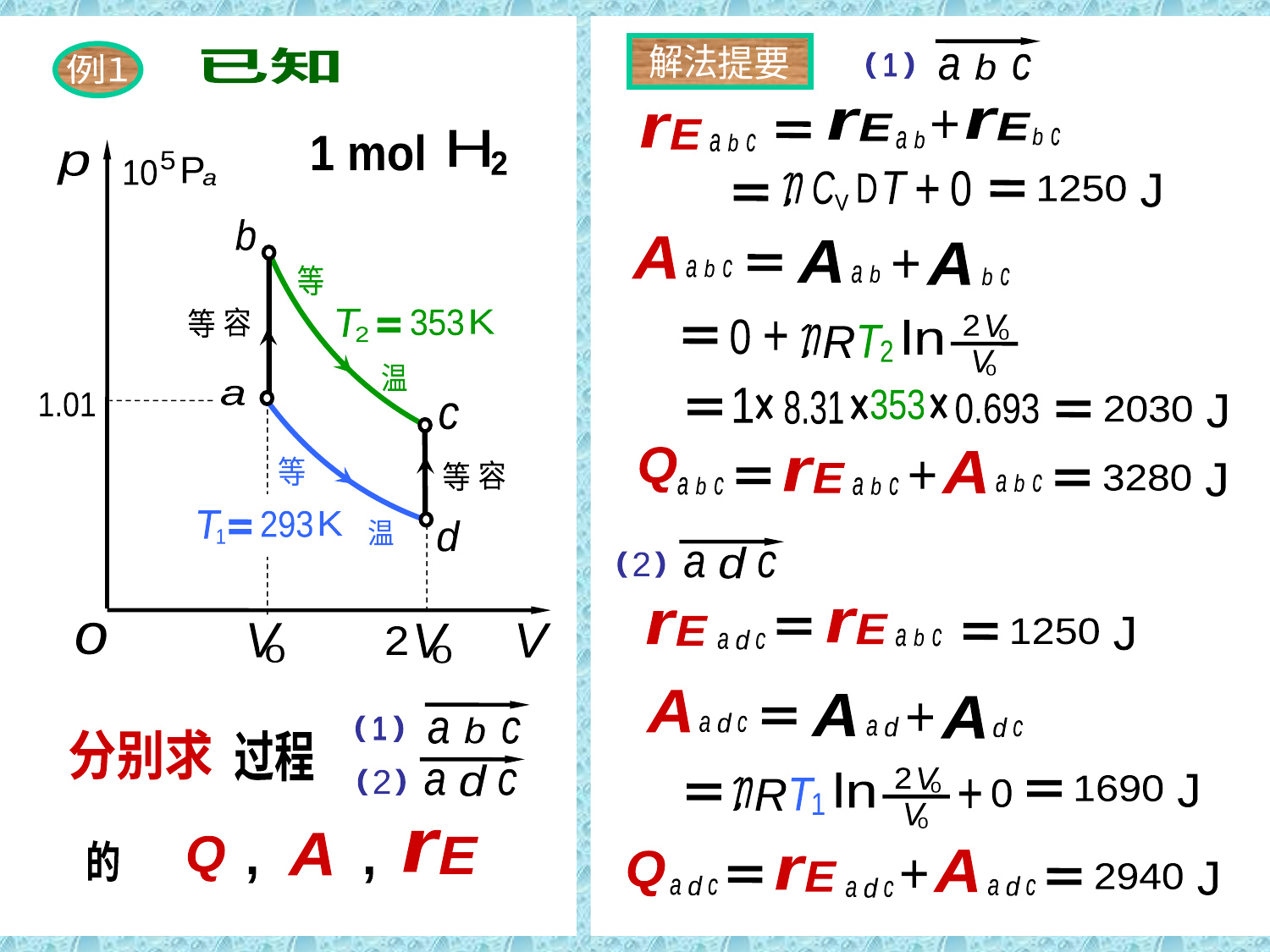

例

解法
提要

(
(
1
b
a
c
r
E
r
E
+
r
E
b
a
c

b
c
b
a

例1
已知
H
1 mol
2

p
5
10
P
a
o
V

等
T
353
K

2

温
c

0
C
V
T
ν

Δ
+

J
1250

等

T
293
K

1
温
b

容
等

a

5
(
(
293
R
353
1

2
A
A
A
+

b
a
c
b
a
b
c
V
0
2

V
0
0
ln
+
ν

T
R

2
1
353
8.31
0.693

1.01

V
V
2
0
0
J
2030

容
等

d
Q
A
b
a
c
r
E
b
a
c
+
J
3280

b
a
c

d
a
c
(
(
2
r
E
b
a
c
r
E
J
1250

d
a
c
A
A
A
+

d
a
c
d
a
d
c

(
(
1
b
a
c

d
a
c
(
(
2
分别求
过程
r
E
A
Q
的
,
,
V
0
2

V
0
ln
J
1690
ν

T
R
0
+

1
A
Q
r
E
+
J
2940

d
a
c
d
a
c
d
a
c